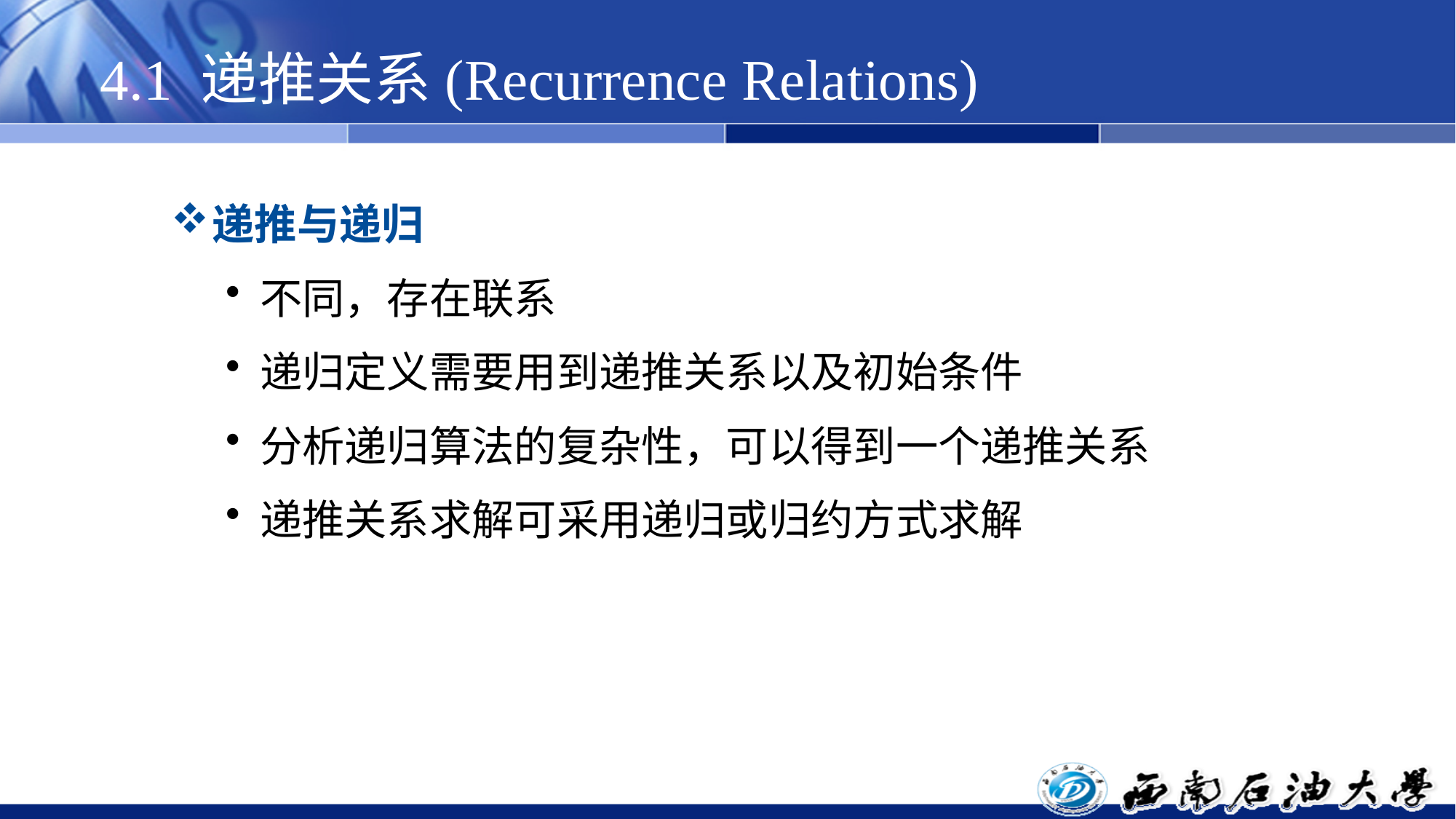

# 4.1 递推关系(Recurrence Relations)
递推与递归
不同，存在联系
递归定义需要用到递推关系以及初始条件
分析递归算法的复杂性，可以得到一个递推关系
递推关系求解可采用递归或归约方式求解